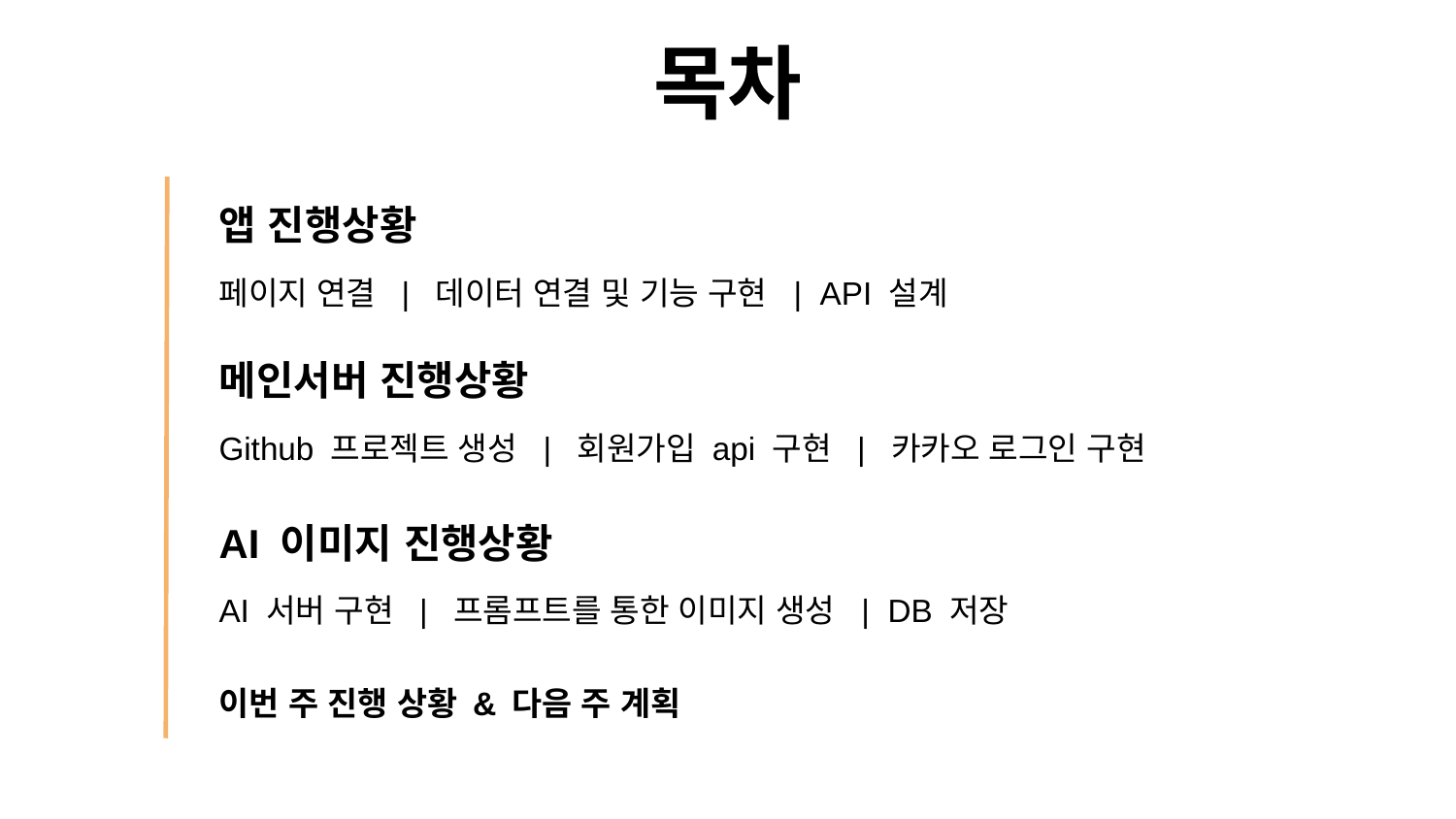

# 목차
앱 진행상황
페이지 연결  |  데이터 연결 및 기능 구현  |  API 설계
메인서버 진행상황
Github 프로젝트 생성  |  회원가입 api 구현  |  카카오 로그인 구현
AI 이미지 진행상황
AI 서버 구현  |  프롬프트를 통한 이미지 생성  |  DB 저장
이번 주 진행 상황 & 다음 주 계획